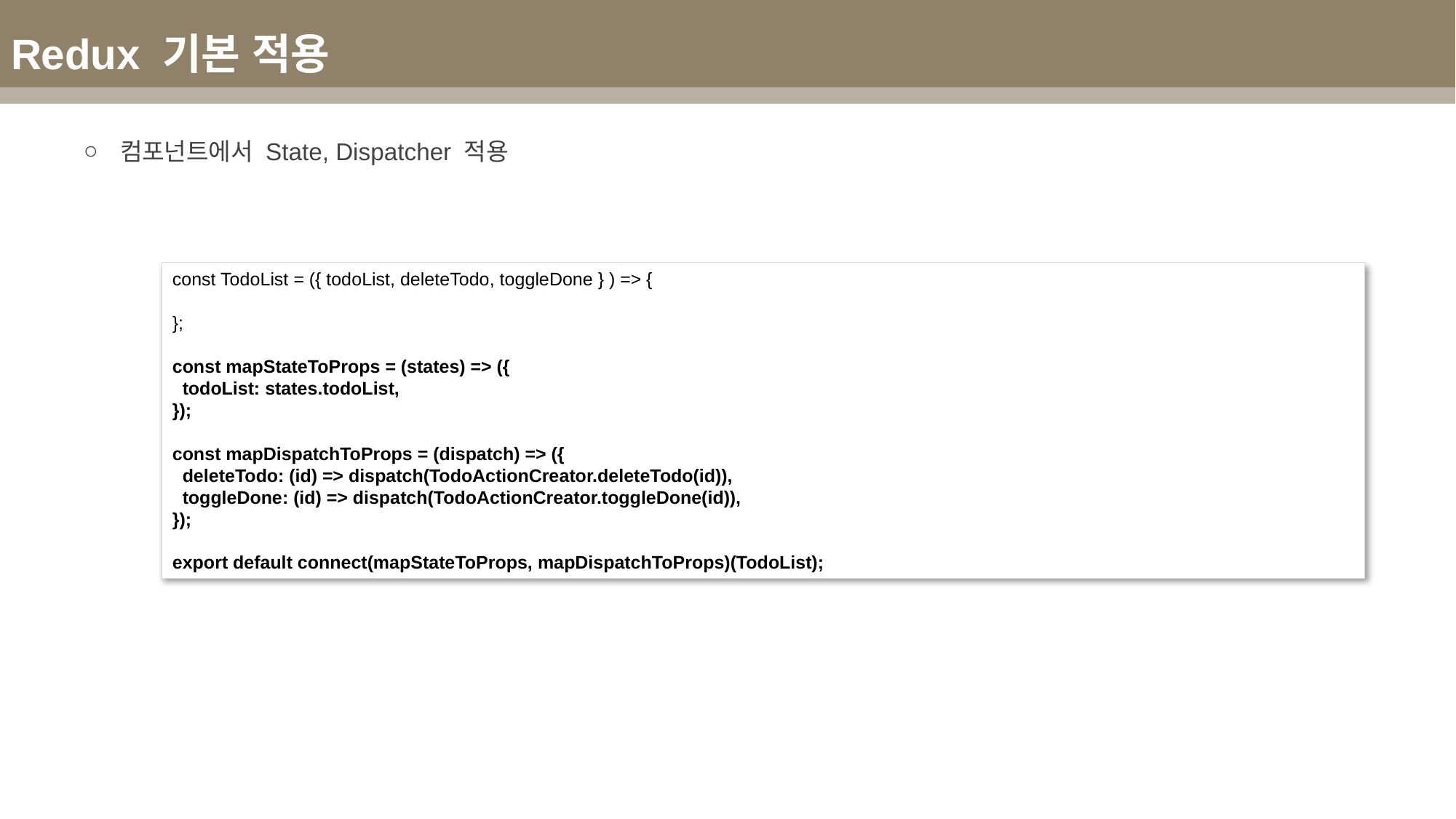

Redux 기본 적용
컴포넌트에서 State, Dispatcher 적용

const TodoList = ({ todoList, deleteTodo, toggleDone } ) => {

};

const mapStateToProps = (states) => ({
  todoList: states.todoList,
});

const mapDispatchToProps = (dispatch) => ({
  deleteTodo: (id) => dispatch(TodoActionCreator.deleteTodo(id)),
  toggleDone: (id) => dispatch(TodoActionCreator.toggleDone(id)),
});

export default connect(mapStateToProps, mapDispatchToProps)(TodoList);